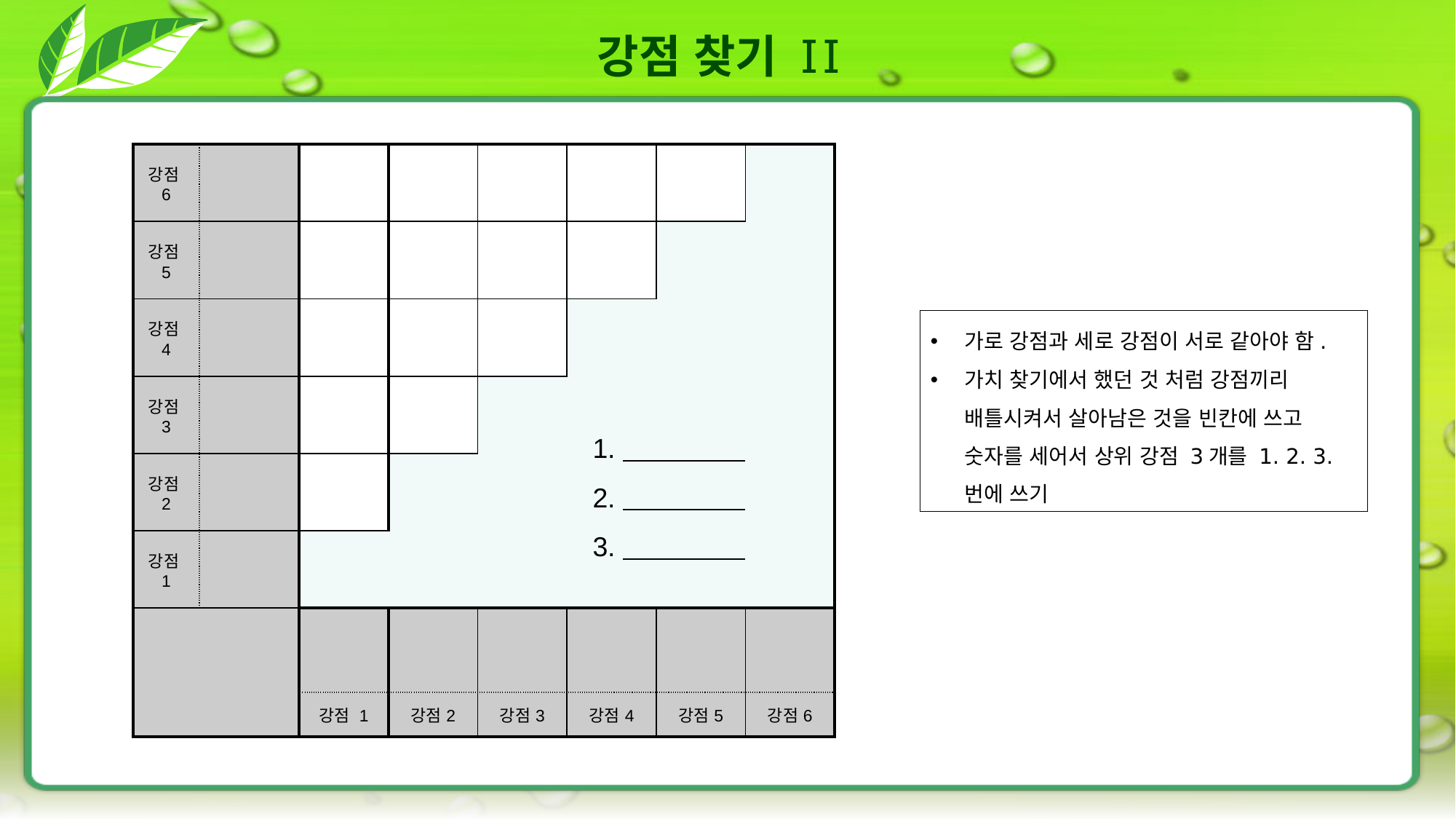

강점 찾기 II
| 강점6 |  |  |  |  |  |  |  |
| --- | --- | --- | --- | --- | --- | --- | --- |
| 강점5 |  |  |  |  |  |  |  |
| 강점4 |  |  |  |  |  |  |  |
| 강점3 |  |  |  |  |  |  |  |
| 강점2 |  |  |  |  |  |  |  |
| 강점1 |  |  |  |  |  |  |  |
|  |  |  |  |  |  |  |  |
|  |  | 강점 1 | 강점2 | 강점3 | 강점4 | 강점5 | 강점6 |
가로 강점과 세로 강점이 서로 같아야 함.
가치 찾기에서 했던 것 처럼 강점끼리   배틀시켜서 살아남은 것을 빈칸에 쓰고 숫자를 세어서 상위 강점 3개를 1. 2. 3. 번에 쓰기
1.
2.
3.